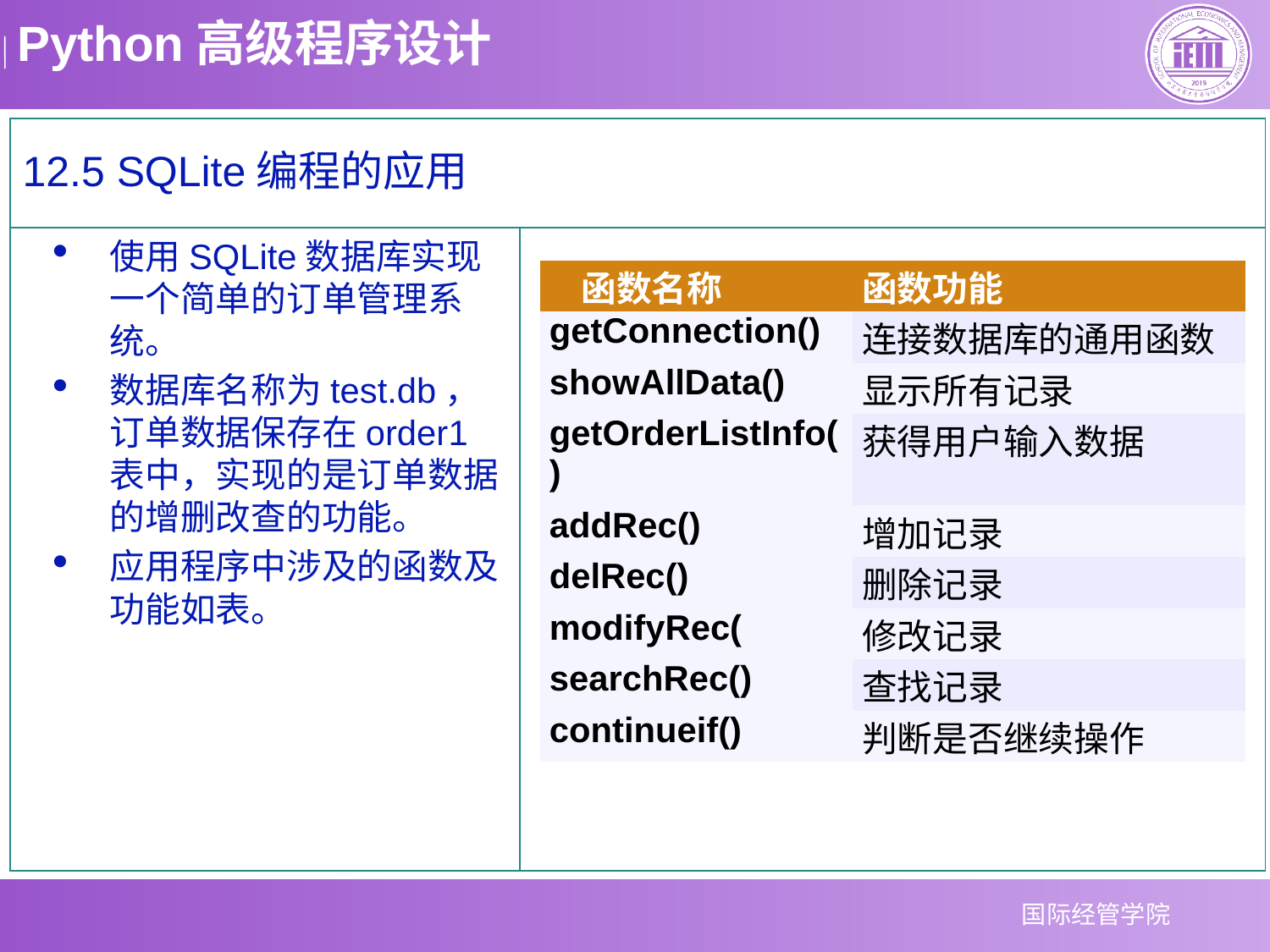

12.5 SQLite编程的应用
使用SQLite数据库实现一个简单的订单管理系统。
数据库名称为test.db，订单数据保存在order1表中，实现的是订单数据的增删改查的功能。
应用程序中涉及的函数及功能如表。

| 函数名称 | 函数功能 |
| --- | --- |
| getConnection() | 连接数据库的通用函数 |
| showAllData() | 显示所有记录 |
| getOrderListInfo() | 获得用户输入数据 |
| addRec() | 增加记录 |
| delRec() | 删除记录 |
| modifyRec( | 修改记录 |
| searchRec() | 查找记录 |
| continueif() | 判断是否继续操作 |